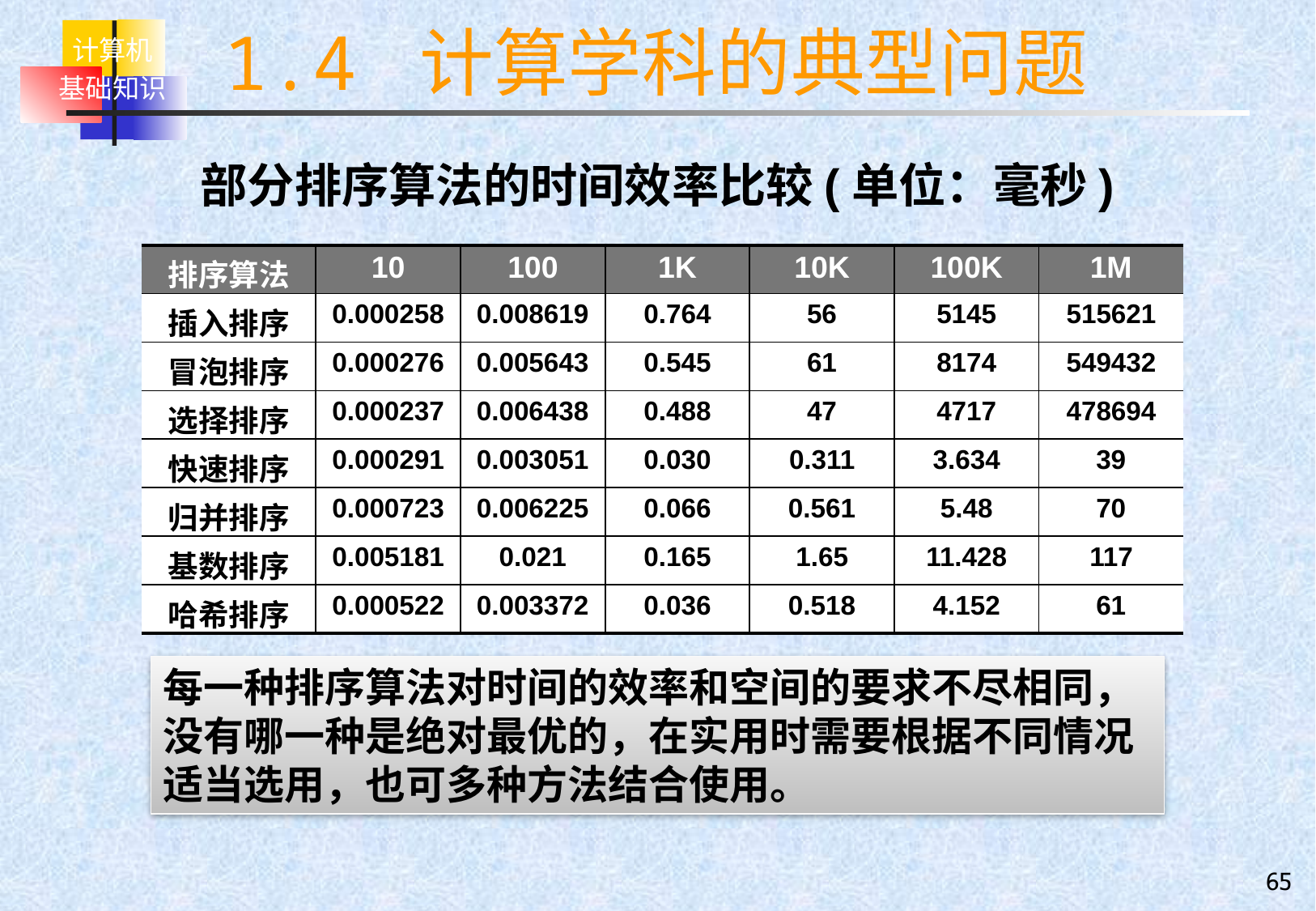

# 1.4 计算学科的典型问题
部分排序算法的时间效率比较(单位：毫秒)
| 排序算法 | 10 | 100 | 1K | 10K | 100K | 1M |
| --- | --- | --- | --- | --- | --- | --- |
| 插入排序 | 0.000258 | 0.008619 | 0.764 | 56 | 5145 | 515621 |
| 冒泡排序 | 0.000276 | 0.005643 | 0.545 | 61 | 8174 | 549432 |
| 选择排序 | 0.000237 | 0.006438 | 0.488 | 47 | 4717 | 478694 |
| 快速排序 | 0.000291 | 0.003051 | 0.030 | 0.311 | 3.634 | 39 |
| 归并排序 | 0.000723 | 0.006225 | 0.066 | 0.561 | 5.48 | 70 |
| 基数排序 | 0.005181 | 0.021 | 0.165 | 1.65 | 11.428 | 117 |
| 哈希排序 | 0.000522 | 0.003372 | 0.036 | 0.518 | 4.152 | 61 |
每一种排序算法对时间的效率和空间的要求不尽相同，没有哪一种是绝对最优的，在实用时需要根据不同情况适当选用，也可多种方法结合使用。
65